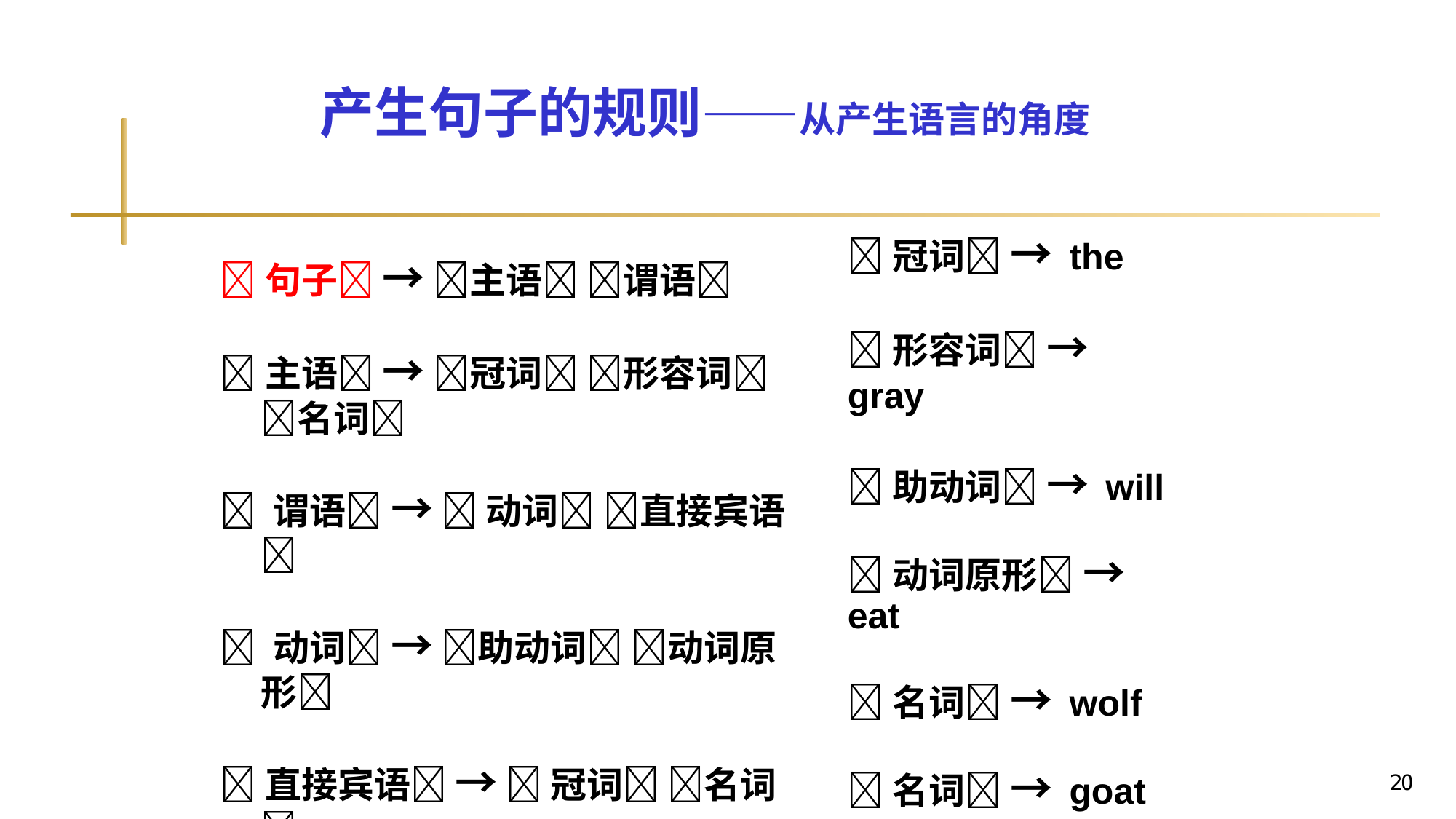

产生句子的规则——从产生语言的角度
<冠词> → the
<形容词> → gray
<助动词> → will
<动词原形> → eat
<名词> → wolf
<名词> → goat
<句子> → <主语> <谓语>
<主语> → <冠词> <形容词> <名词>
< 谓语> → < 动词> <直接宾语>
< 动词> → <助动词> <动词原形>
<直接宾语> → < 冠词> <名词>
20